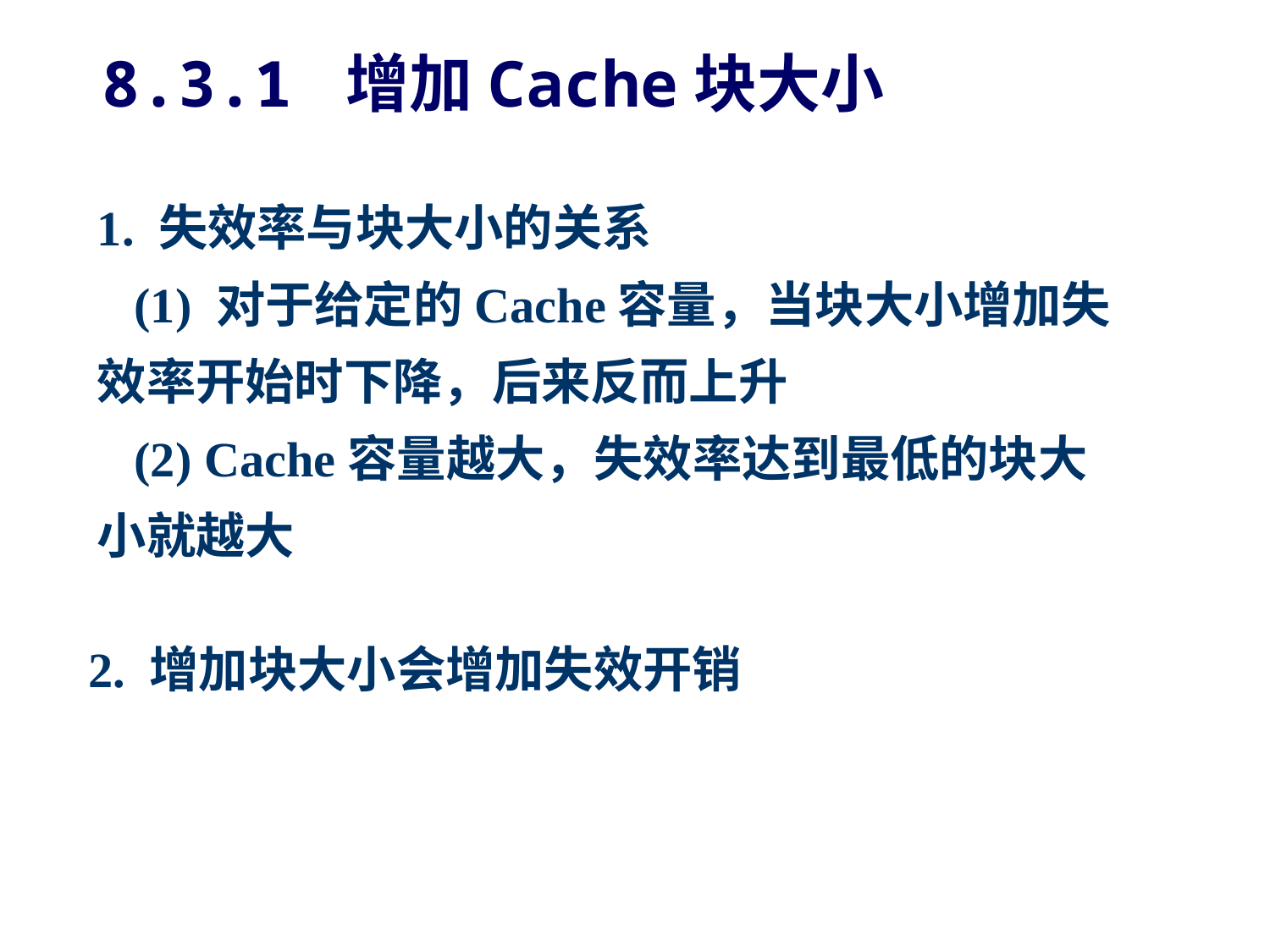

8.3.1 增加Cache块大小
1. 失效率与块大小的关系
   (1) 对于给定的Cache容量，当块大小增加失效率开始时下降，后来反而上升
   (2) Cache容量越大，失效率达到最低的块大小就越大
2. 增加块大小会增加失效开销